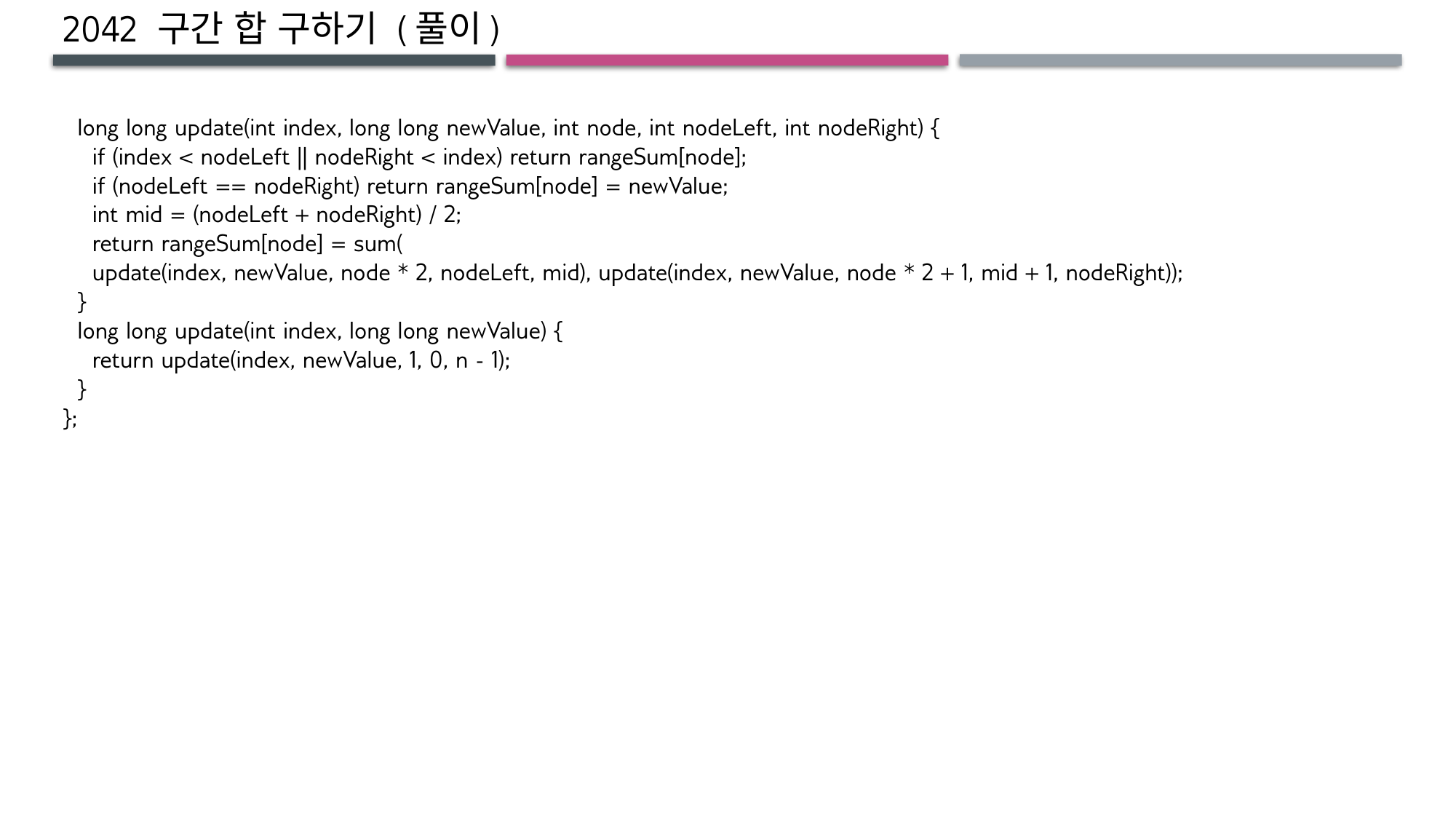

2042 구간 합 구하기 (풀이)
  long long update(int index, long long newValue, int node, int nodeLeft, int nodeRight) {
    if (index < nodeLeft || nodeRight < index) return rangeSum[node];
    if (nodeLeft == nodeRight) return rangeSum[node] = newValue;
    int mid = (nodeLeft + nodeRight) / 2;
    return rangeSum[node] = sum(
    update(index, newValue, node * 2, nodeLeft, mid), update(index, newValue, node * 2 + 1, mid + 1, nodeRight));
  }
  long long update(int index, long long newValue) {
    return update(index, newValue, 1, 0, n - 1);
  }
};